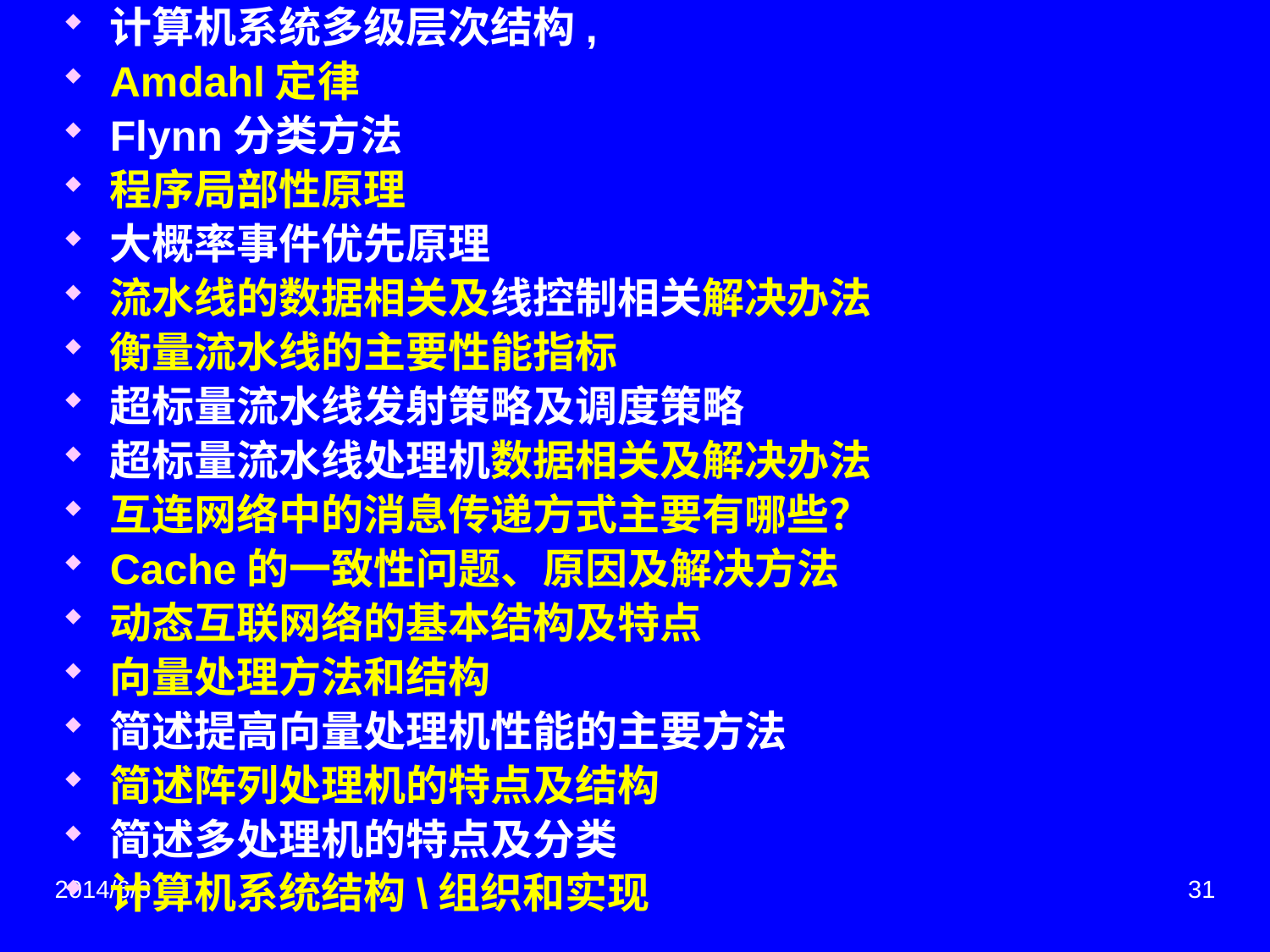

计算机系统多级层次结构,
Amdahl定律
Flynn分类方法
程序局部性原理
大概率事件优先原理
流水线的数据相关及线控制相关解决办法
衡量流水线的主要性能指标
超标量流水线发射策略及调度策略
超标量流水线处理机数据相关及解决办法
互连网络中的消息传递方式主要有哪些？
Cache的一致性问题、原因及解决方法
动态互联网络的基本结构及特点
向量处理方法和结构
简述提高向量处理机性能的主要方法
简述阵列处理机的特点及结构
简述多处理机的特点及分类
计算机系统结构\组织和实现

2014/6/3
31